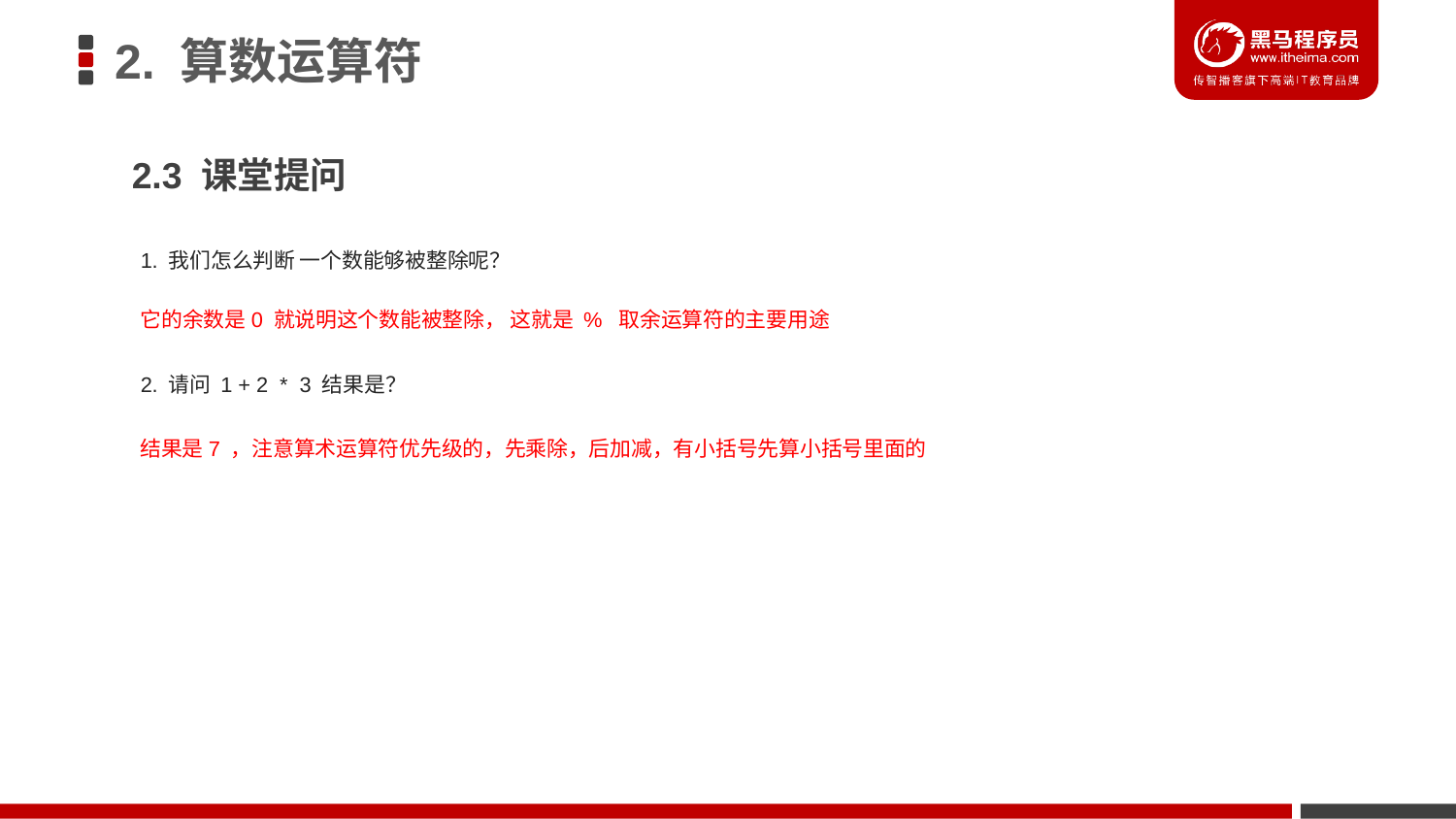

# 2. 算数运算符
2.3 课堂提问
1. 我们怎么判断 一个数能够被整除呢？
它的余数是0 就说明这个数能被整除， 这就是 %  取余运算符的主要用途
2. 请问 1 + 2  *  3 结果是？
结果是7 ，注意算术运算符优先级的，先乘除，后加减，有小括号先算小括号里面的